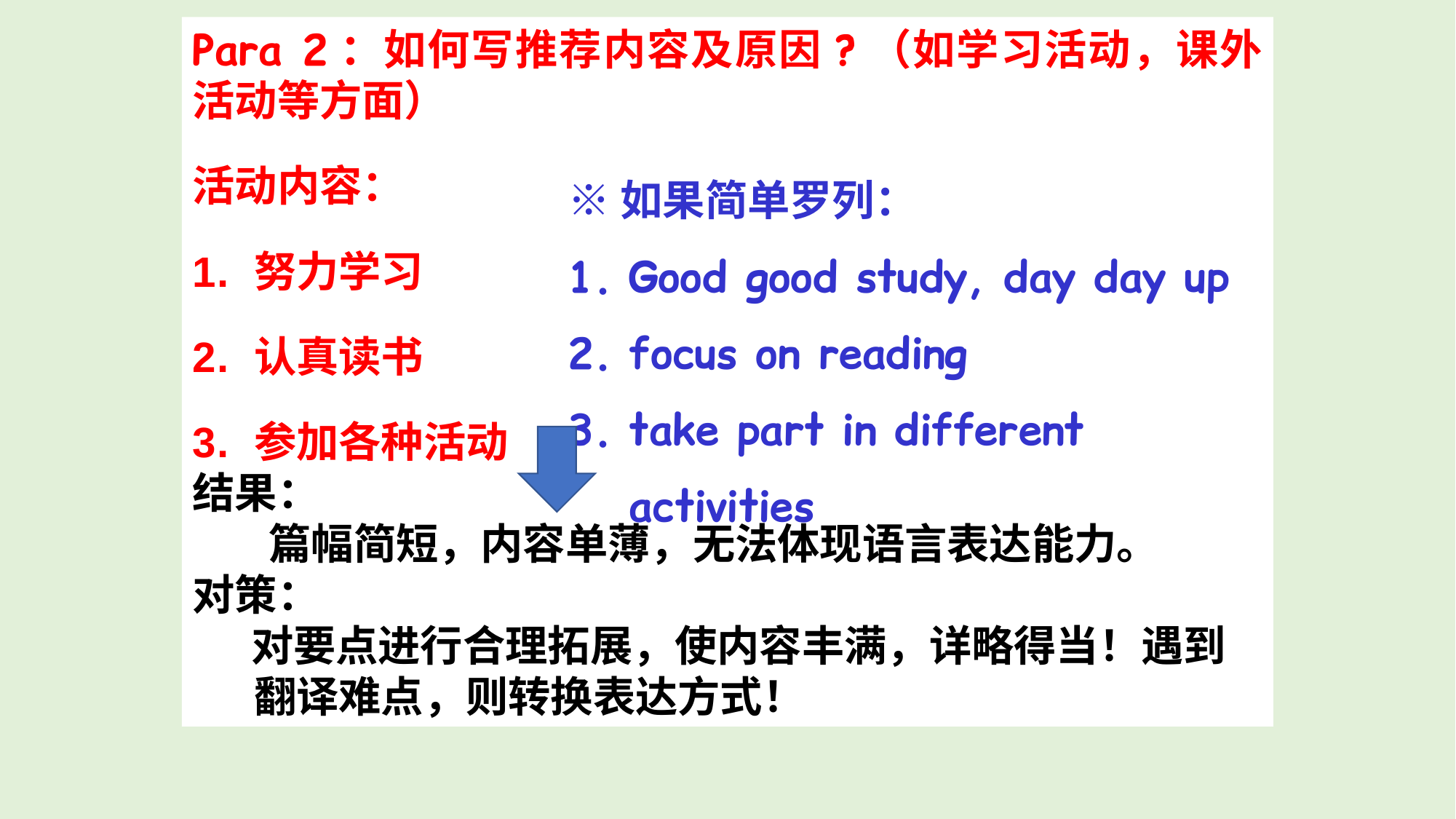

Para 2：如何写推荐内容及原因?（如学习活动，课外活动等方面）
活动内容：
努力学习
认真读书
参加各种活动
结果：
       篇幅简短，内容单薄，无法体现语言表达能力。
对策：
     对要点进行合理拓展，使内容丰满，详略得当！遇到翻译难点，则转换表达方式！
※如果简单罗列：
Good good study, day day up
focus on reading
take part in different activities